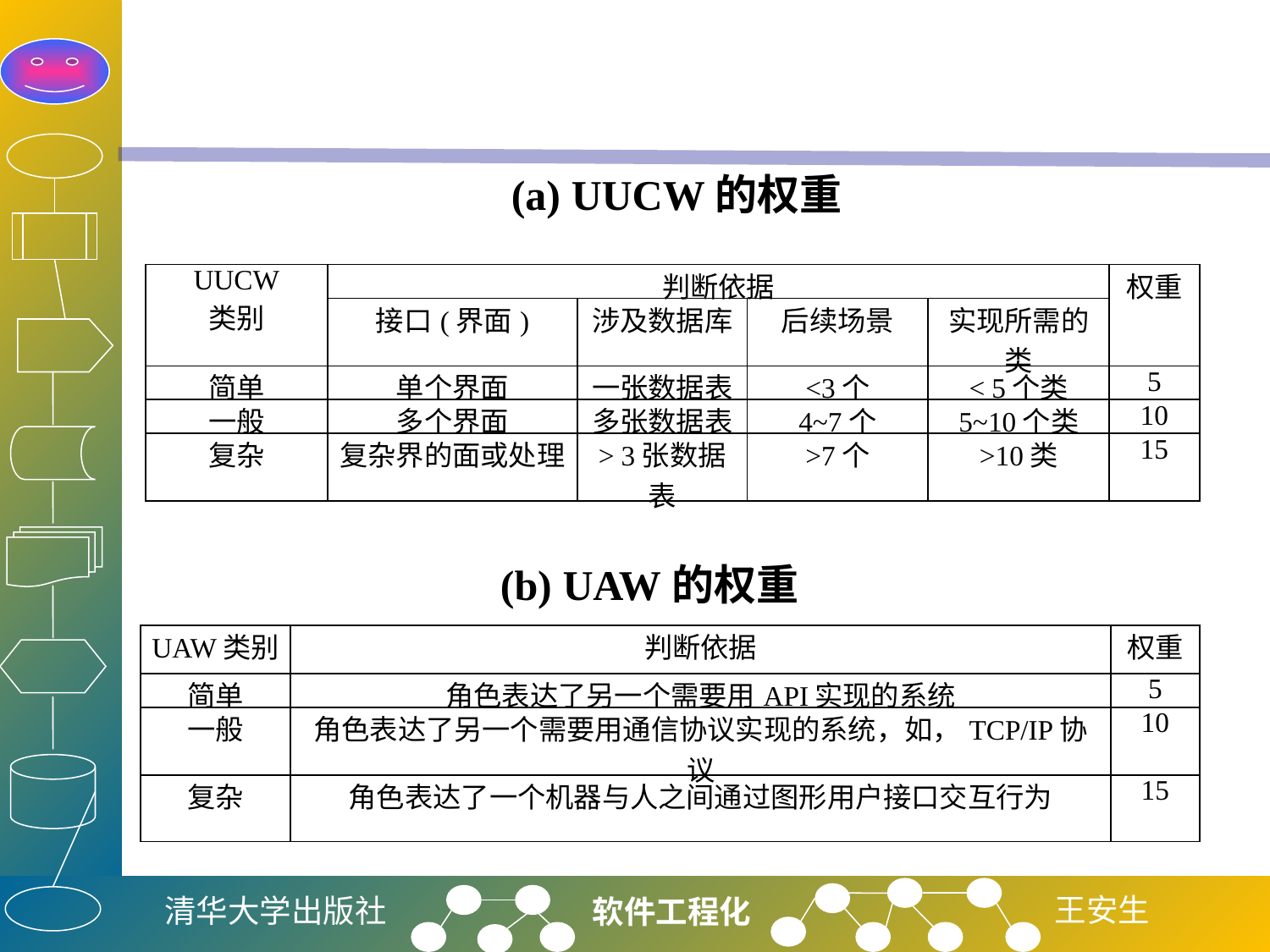

#
 (a) UUCW的权重
| UUCW 类别 | 判断依据 |  |  |  | 权重 |
| --- | --- | --- | --- | --- | --- |
|  | 接口(界面) | 涉及数据库 | 后续场景 | 实现所需的类 |  |
| 简单 | 单个界面 | 一张数据表 | <3个 | < 5个类 | 5 |
| 一般 | 多个界面 | 多张数据表 | 4~7个 | 5~10个类 | 10 |
| 复杂 | 复杂界的面或处理 | > 3张数据表 | >7个 | >10类 | 15 |
(b) UAW的权重
| UAW类别 | 判断依据 | 权重 |
| --- | --- | --- |
| 简单 | 角色表达了另一个需要用API实现的系统 | 5 |
| 一般 | 角色表达了另一个需要用通信协议实现的系统，如，TCP/IP协议 | 10 |
| 复杂 | 角色表达了一个机器与人之间通过图形用户接口交互行为 | 15 |